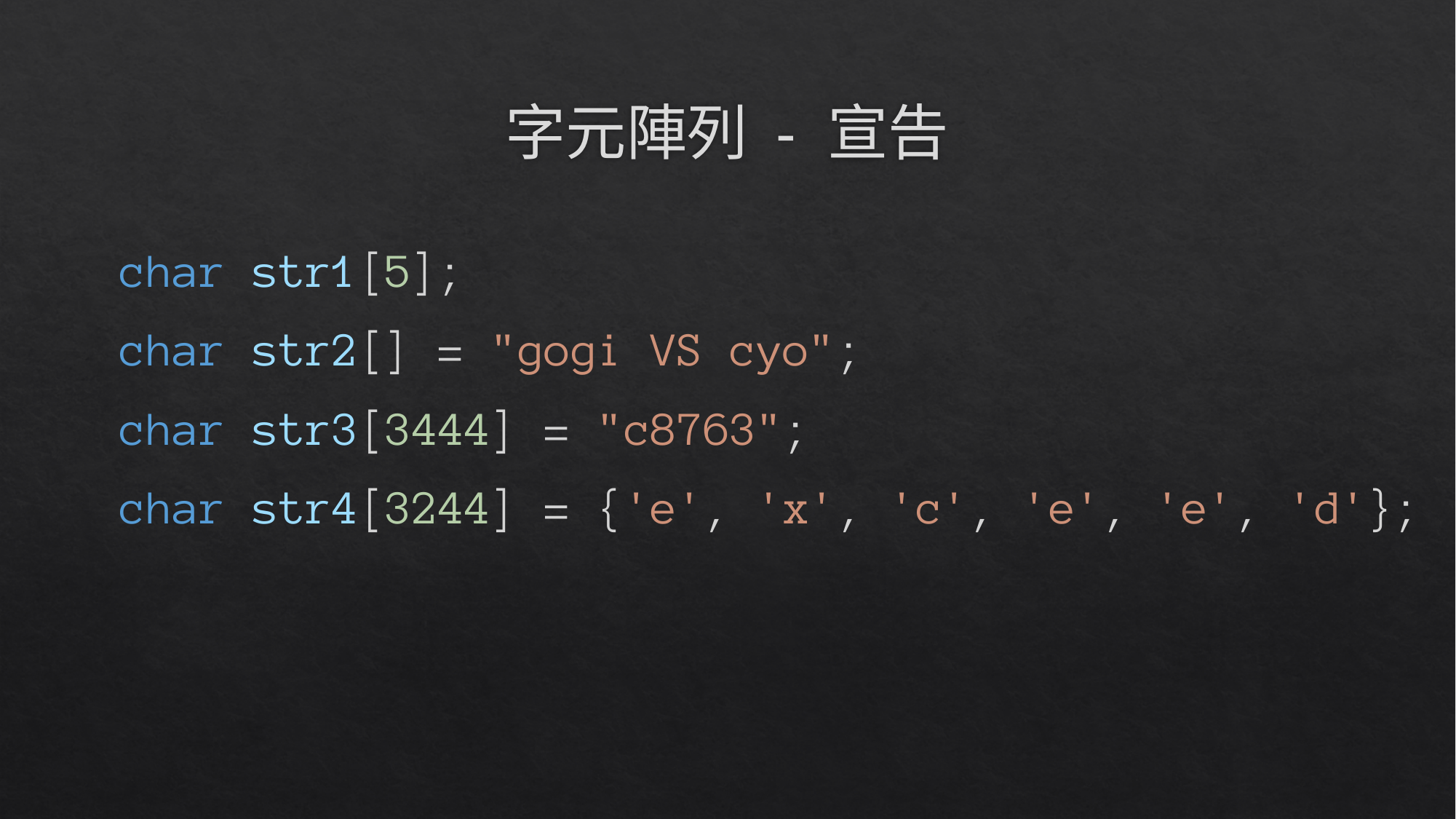

# 字元陣列 - 宣告
    char str1[5];
    char str2[] = "gogi VS cyo";
    char str3[3444] = "c8763";
    char str4[3244] = {'e', 'x', 'c', 'e', 'e', 'd'};